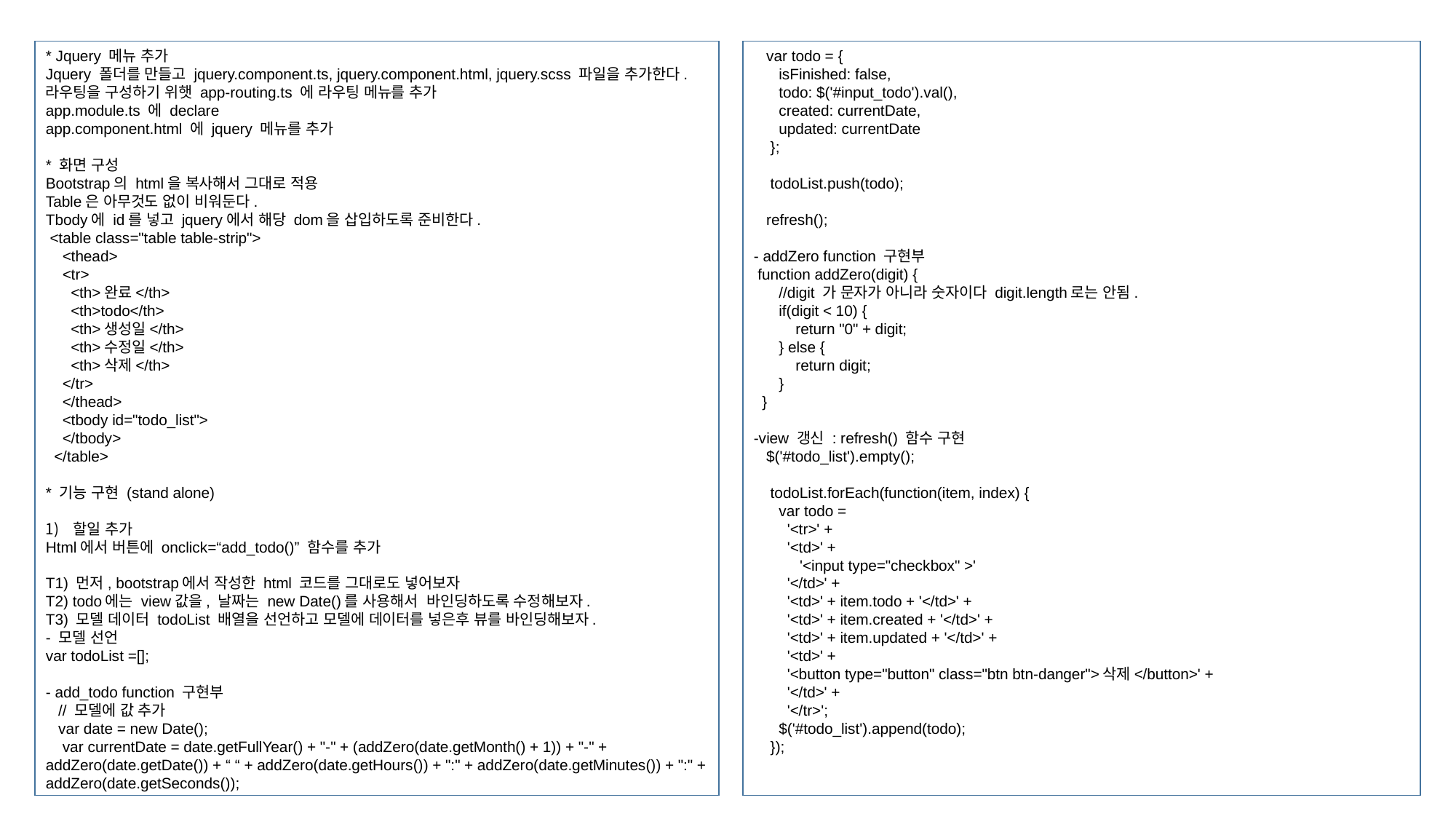

* Jquery 메뉴 추가
Jquery 폴더를 만들고 jquery.component.ts, jquery.component.html, jquery.scss 파일을 추가한다.
라우팅을 구성하기 위햇 app-routing.ts 에 라우팅 메뉴를 추가
app.module.ts 에 declare
app.component.html 에 jquery 메뉴를 추가

* 화면 구성
Bootstrap의 html을 복사해서 그대로 적용
Table은 아무것도 없이 비워둔다.
Tbody에 id를 넣고 jquery에서 해당 dom을 삽입하도록 준비한다.
 <table class="table table-strip">
    <thead>
    <tr>
      <th>완료</th>
      <th>todo</th>
      <th>생성일</th>
      <th>수정일</th>
      <th>삭제</th>
    </tr>
    </thead>
    <tbody id="todo_list">
    </tbody>
  </table>

* 기능 구현 (stand alone)

할일 추가
Html에서 버튼에 onclick=“add_todo()” 함수를 추가

T1) 먼저, bootstrap에서 작성한 html 코드를 그대로도 넣어보자
T2) todo에는 view값을, 날짜는 new Date()를 사용해서  바인딩하도록 수정해보자.
T3) 모델 데이터 todoList 배열을 선언하고 모델에 데이터를 넣은후 뷰를 바인딩해보자.
- 모델 선언
var todoList =[];

- add_todo function 구현부
   // 모델에 값 추가
   var date = new Date();
    var currentDate = date.getFullYear() + "-" + (addZero(date.getMonth() + 1)) + "-" + addZero(date.getDate()) + “ “ + addZero(date.getHours()) + ":" + addZero(date.getMinutes()) + ":" + addZero(date.getSeconds());
   var todo = {
      isFinished: false,
      todo: $('#input_todo').val(),
      created: currentDate,
      updated: currentDate
    };

    todoList.push(todo);

   refresh();

- addZero function 구현부
 function addZero(digit) {
      //digit 가 문자가 아니라 숫자이다 digit.length로는 안됨.
      if(digit < 10) {
          return "0" + digit;
      } else {
          return digit;
      }
  }

-view 갱신 : refresh() 함수 구현
   $('#todo_list').empty();

    todoList.forEach(function(item, index) {
      var todo =
        '<tr>' +
        '<td>' +
           '<input type="checkbox" >'
        '</td>' +
        '<td>' + item.todo + '</td>' +
        '<td>' + item.created + '</td>' +
        '<td>' + item.updated + '</td>' +
        '<td>' +
        '<button type="button" class="btn btn-danger">삭제</button>' +
        '</td>' +
        '</tr>';
      $('#todo_list').append(todo);
    });